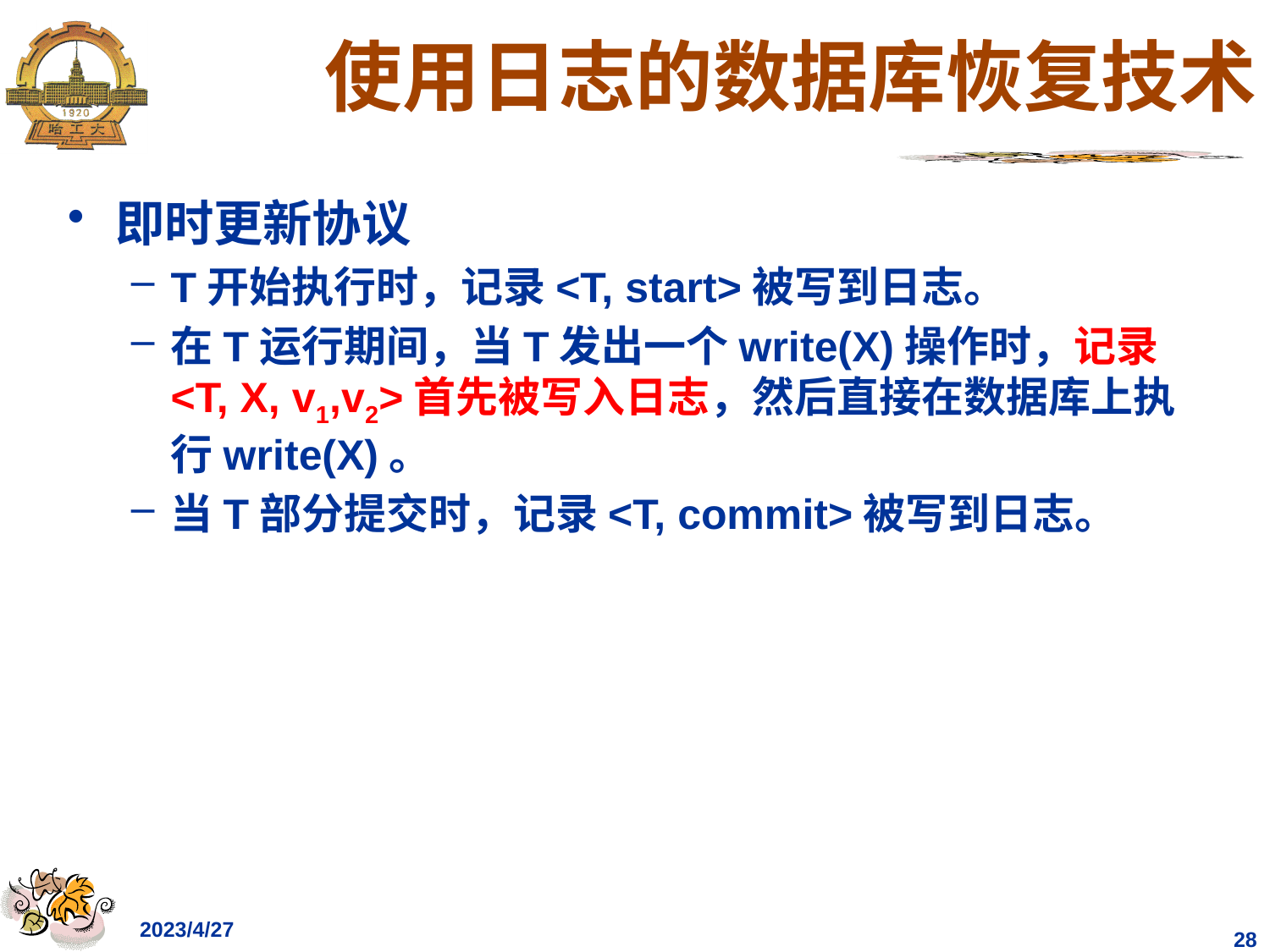

# 使用日志的数据库恢复技术
即时更新协议
T开始执行时，记录<T, start>被写到日志。
在T运行期间，当T发出一个write(X)操作时，记录<T, X, v1,v2>首先被写入日志，然后直接在数据库上执行write(X)。
当T部分提交时，记录<T, commit>被写到日志。
2023/4/27

28